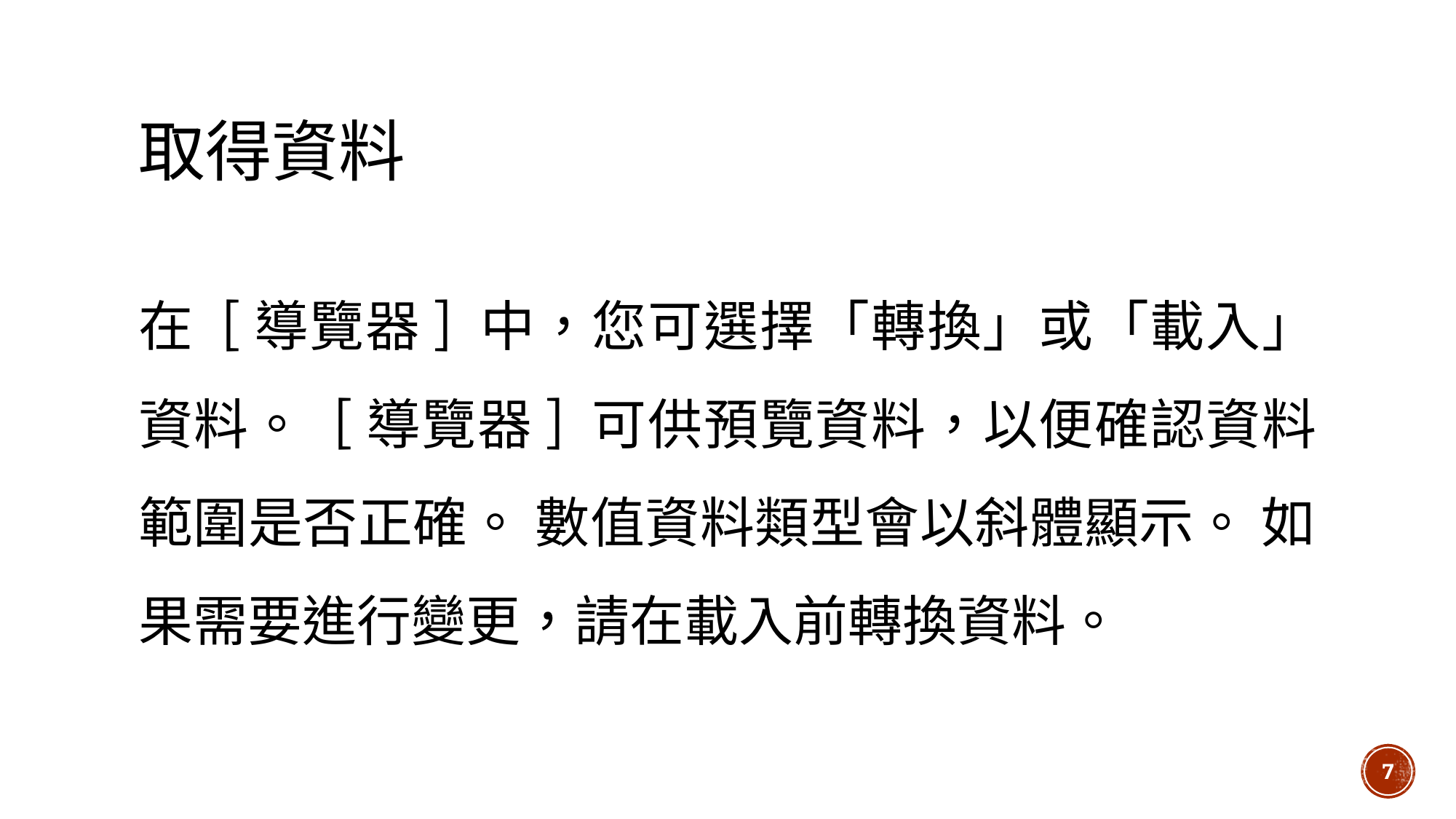

# 取得資料
在 [導覽器] 中，您可選擇「轉換」或「載入」資料。 [導覽器] 可供預覽資料，以便確認資料範圍是否正確。 數值資料類型會以斜體顯示。 如果需要進行變更，請在載入前轉換資料。
7